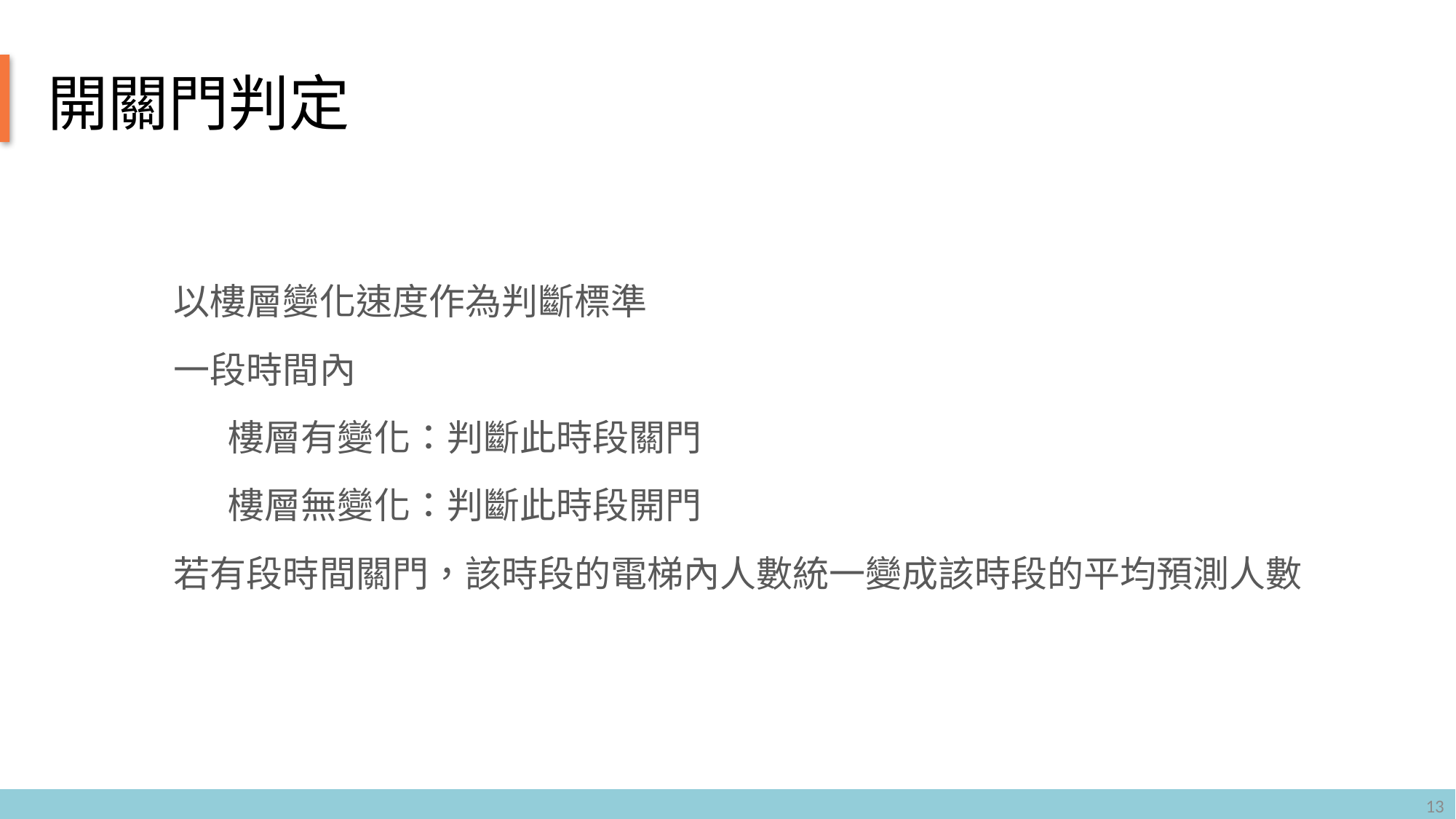

開關門判定
以樓層變化速度作為判斷標準
一段時間內
樓層有變化：判斷此時段關門
樓層無變化：判斷此時段開門
若有段時間關門，該時段的電梯內人數統一變成該時段的平均預測人數
13